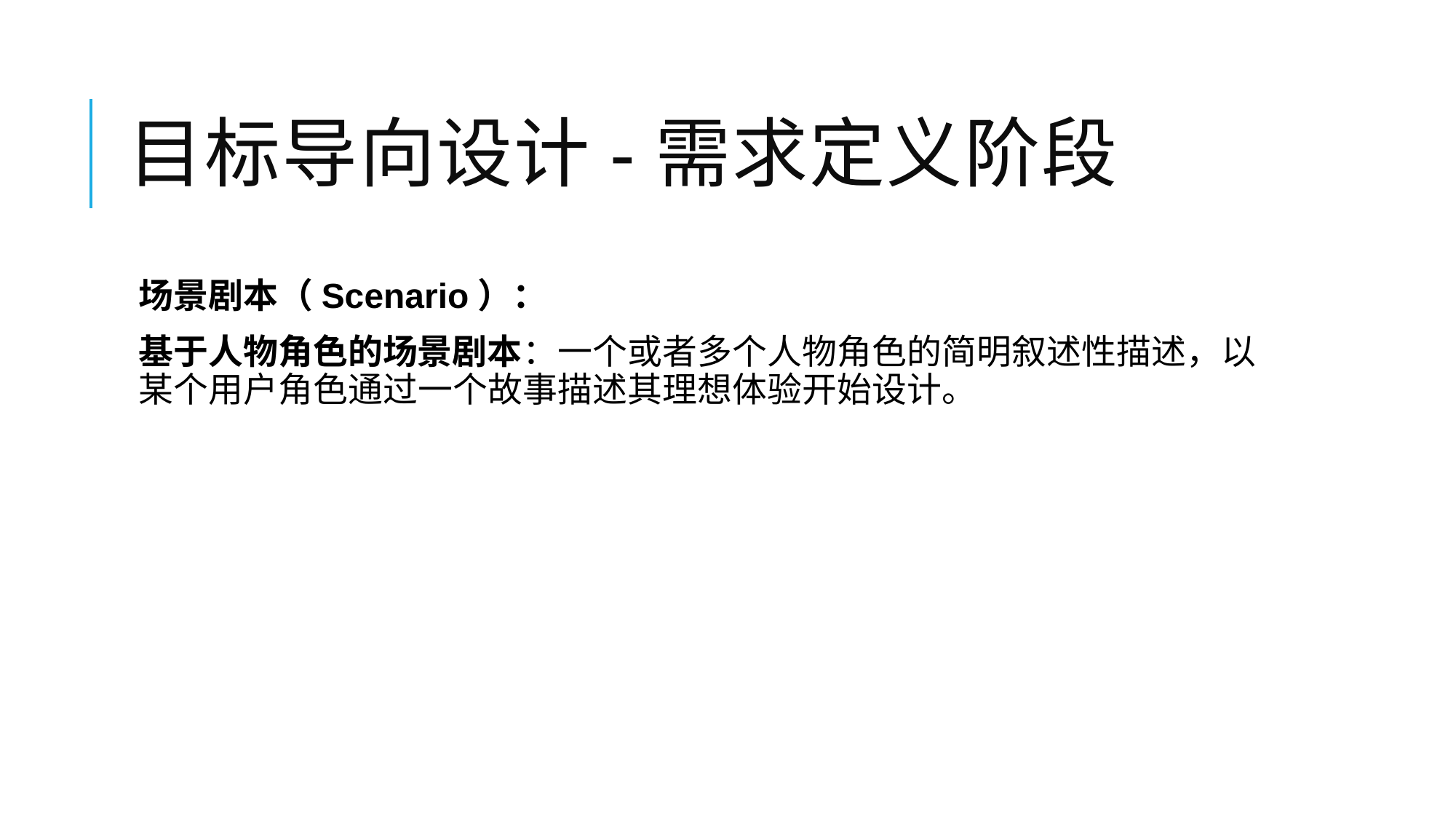

19
# 目标导向设计-需求定义阶段
场景剧本（Scenario）：
基于人物角色的场景剧本：一个或者多个人物角色的简明叙述性描述，以某个用户角色通过一个故事描述其理想体验开始设计。